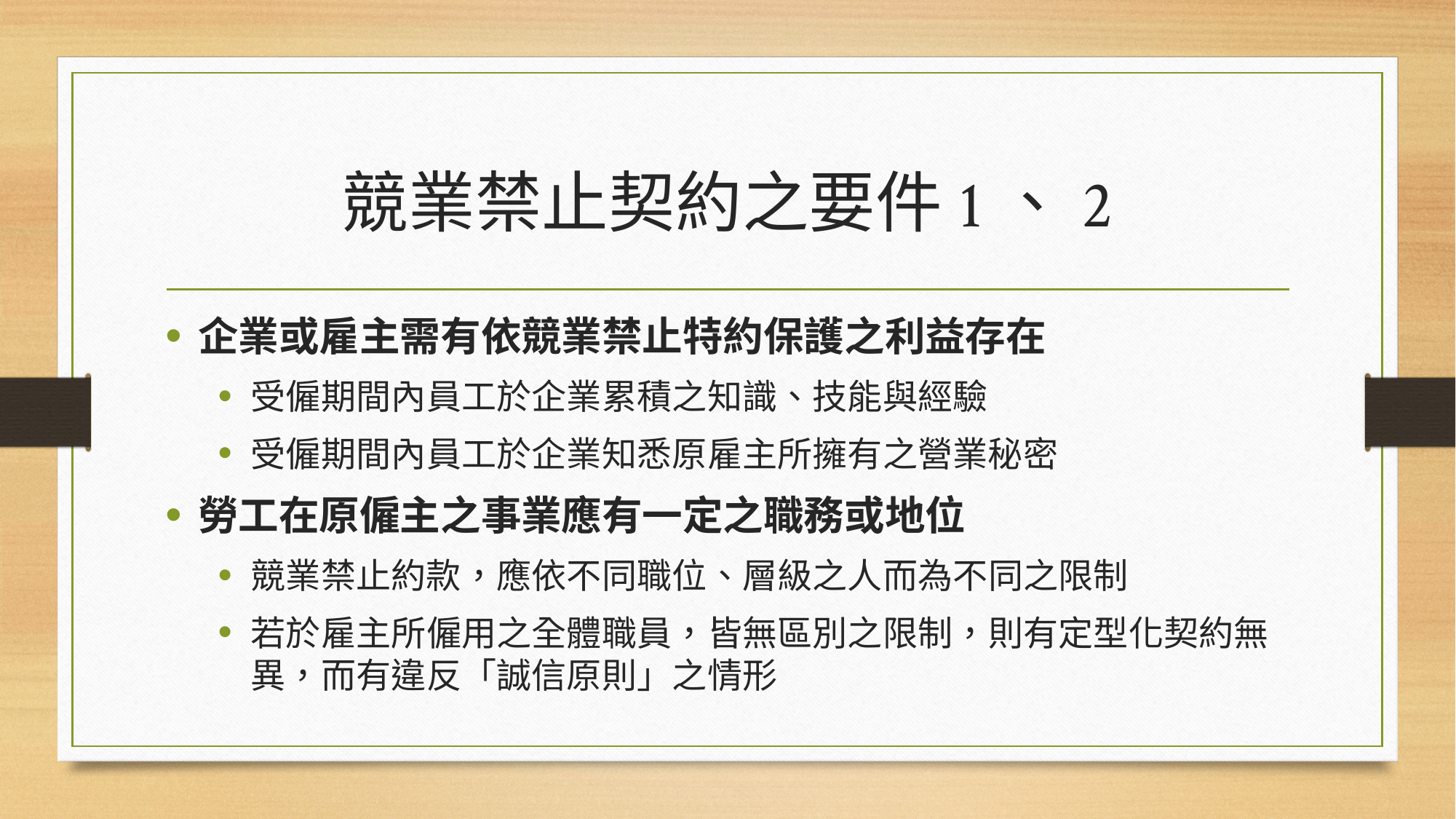

# 競業禁止契約之要件1、2
企業或雇主需有依競業禁止特約保護之利益存在
受僱期間內員工於企業累積之知識、技能與經驗
受僱期間內員工於企業知悉原雇主所擁有之營業秘密
勞工在原僱主之事業應有一定之職務或地位
競業禁止約款，應依不同職位、層級之人而為不同之限制
若於雇主所僱用之全體職員，皆無區別之限制，則有定型化契約無異，而有違反「誠信原則」之情形